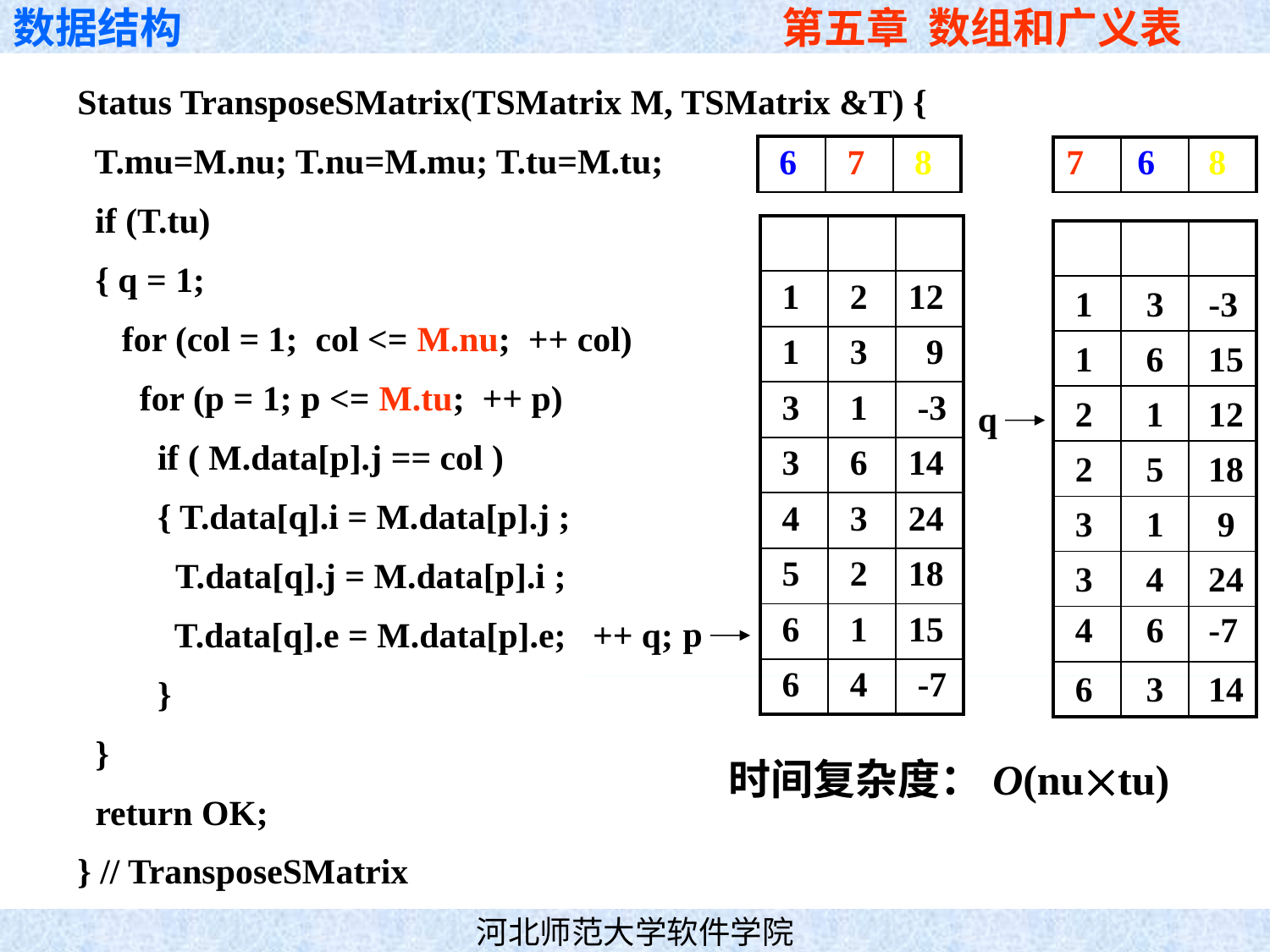

Status TransposeSMatrix(TSMatrix M, TSMatrix &T) {
  T.mu=M.nu; T.nu=M.mu; T.tu=M.tu;
  if (T.tu)
  { q = 1;
     for (col = 1;  col <= M.nu;  ++ col)
       for (p = 1; p <= M.tu;  ++ p)
         if ( M.data[p].j == col )
         { T.data[q].i = M.data[p].j ;
           T.data[q].j = M.data[p].i ;
           T.data[q].e = M.data[p].e;   ++ q;
         }
  }
  return OK;
} // TransposeSMatrix
7      6      8

| 6 | 7 | 8 |
| --- | --- | --- |
|  |  |  |
| --- | --- | --- |
|  |  |  |
| --- | --- | --- |
| 1 | 2 | 12 |
| 1 | 3 | 9 |
| 3 | 1 | -3 |
| 3 | 6 | 14 |
| 4 | 3 | 24 |
| 5 | 2 | 18 |
| 6 | 1 | 15 |
| 6 | 4 | -7 |
|  |  |  |
| --- | --- | --- |
|  |  |  |
|  |  |  |
|  |  |  |
|  |  |  |
|  |  |  |
|  |  |  |
|  |  |  |
|  |  |  |

p

q

1      3     -3

p

q

1      6     15

p

2      1     12
q

2      5     18
3      1      9

3      4     24
p

4      6     -7
6      3     14

typedef  struct {
     Triple  data[MAXSIZE + 1];
      int  mu, nu, tu;      //行、列、非零元数
}TSMatrix;
时间复杂度：O(nu×tu)